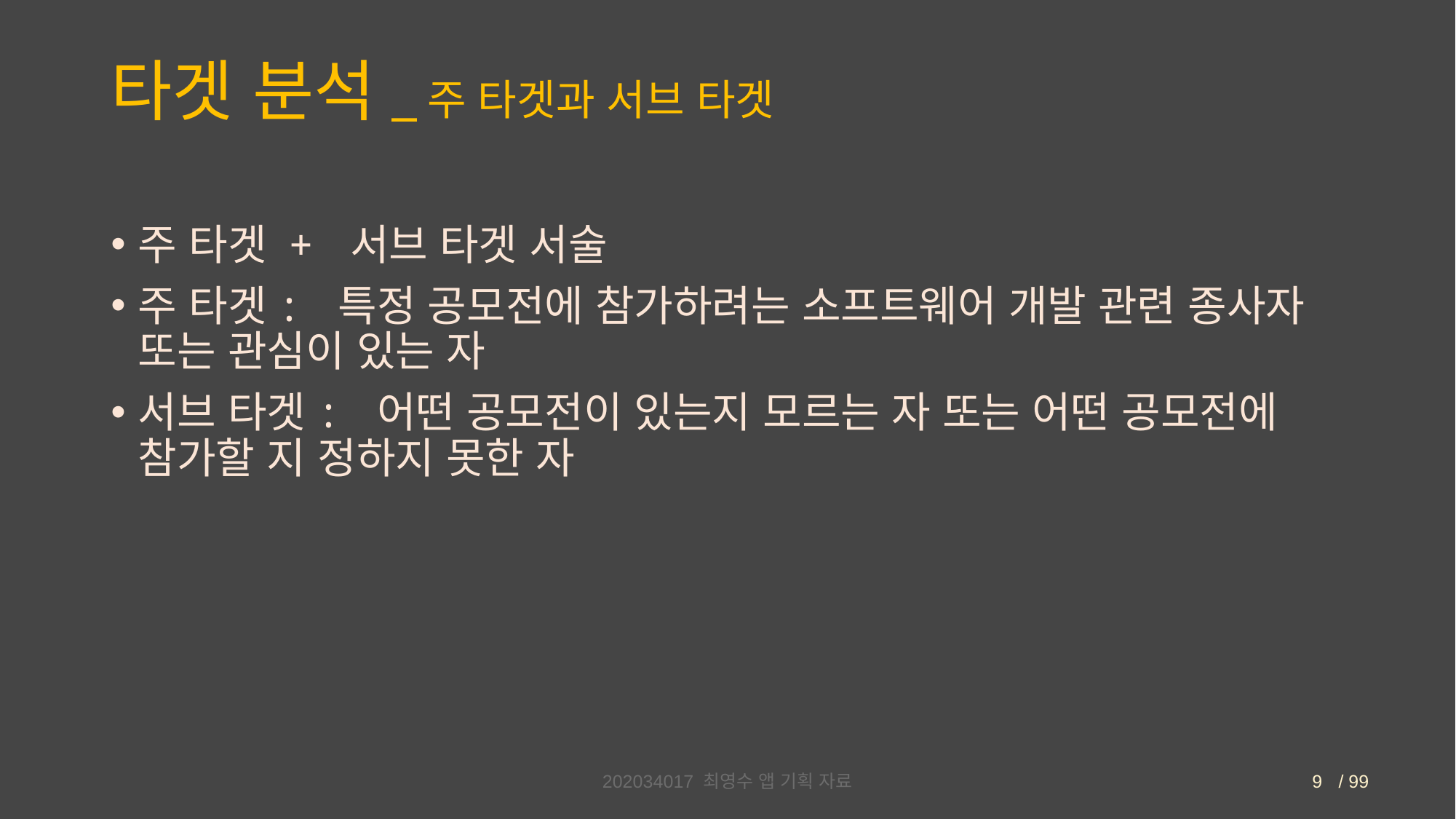

# 타겟 분석_주 타겟과 서브 타겟
주 타겟 + 서브 타겟 서술
주 타겟: 특정 공모전에 참가하려는 소프트웨어 개발 관련 종사자 또는 관심이 있는 자
서브 타겟: 어떤 공모전이 있는지 모르는 자 또는 어떤 공모전에 참가할 지 정하지 못한 자
9
202034017 최영수 앱 기획 자료